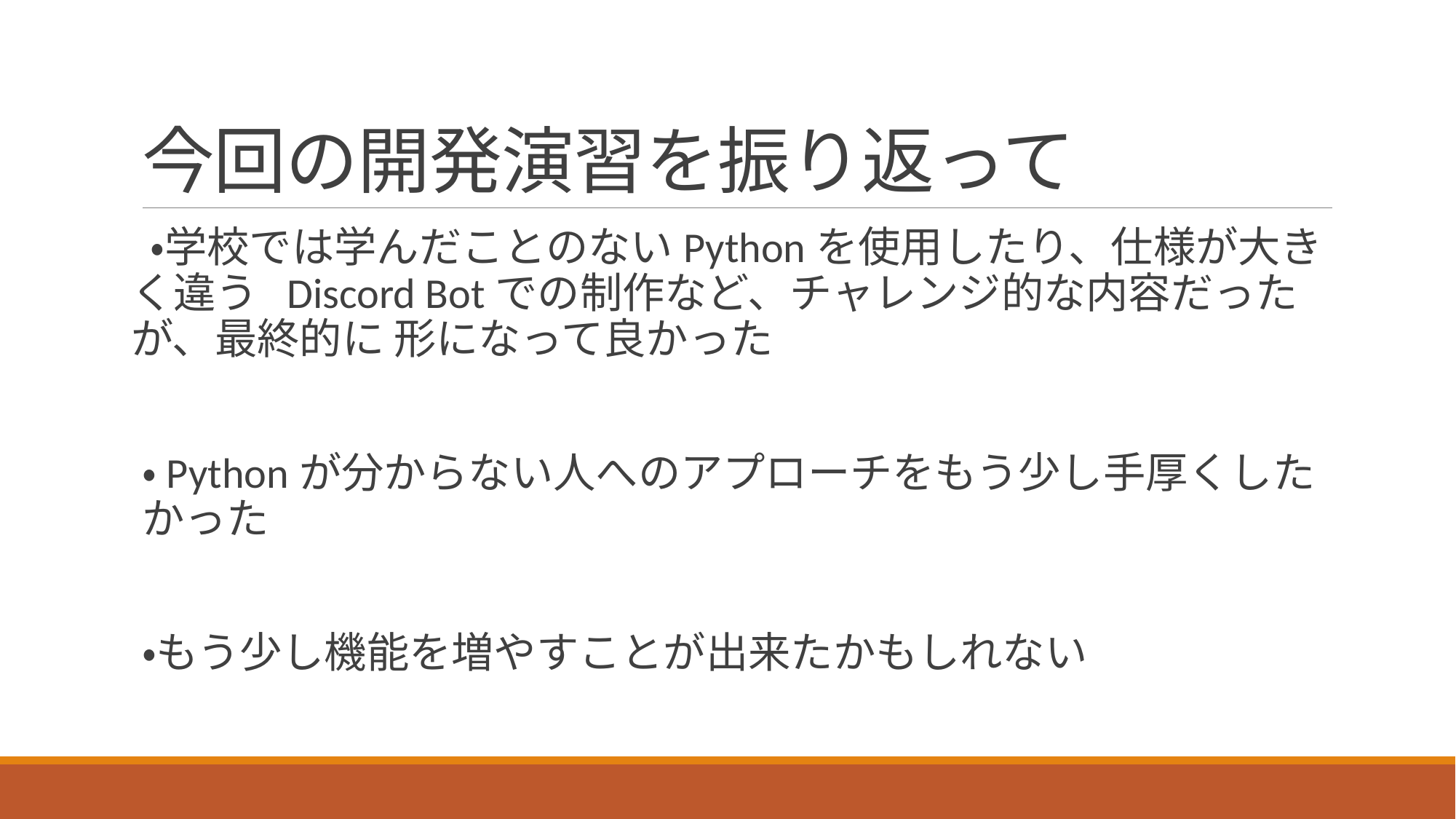

# 今回の開発演習を振り返って
 ・学校では学んだことのないPythonを使用したり、仕様が大きく違う  Discord Botでの制作など、チャレンジ的な内容だったが、最終的に 形になって良かった

・Pythonが分からない人へのアプローチをもう少し手厚くしたかった

・もう少し機能を増やすことが出来たかもしれない